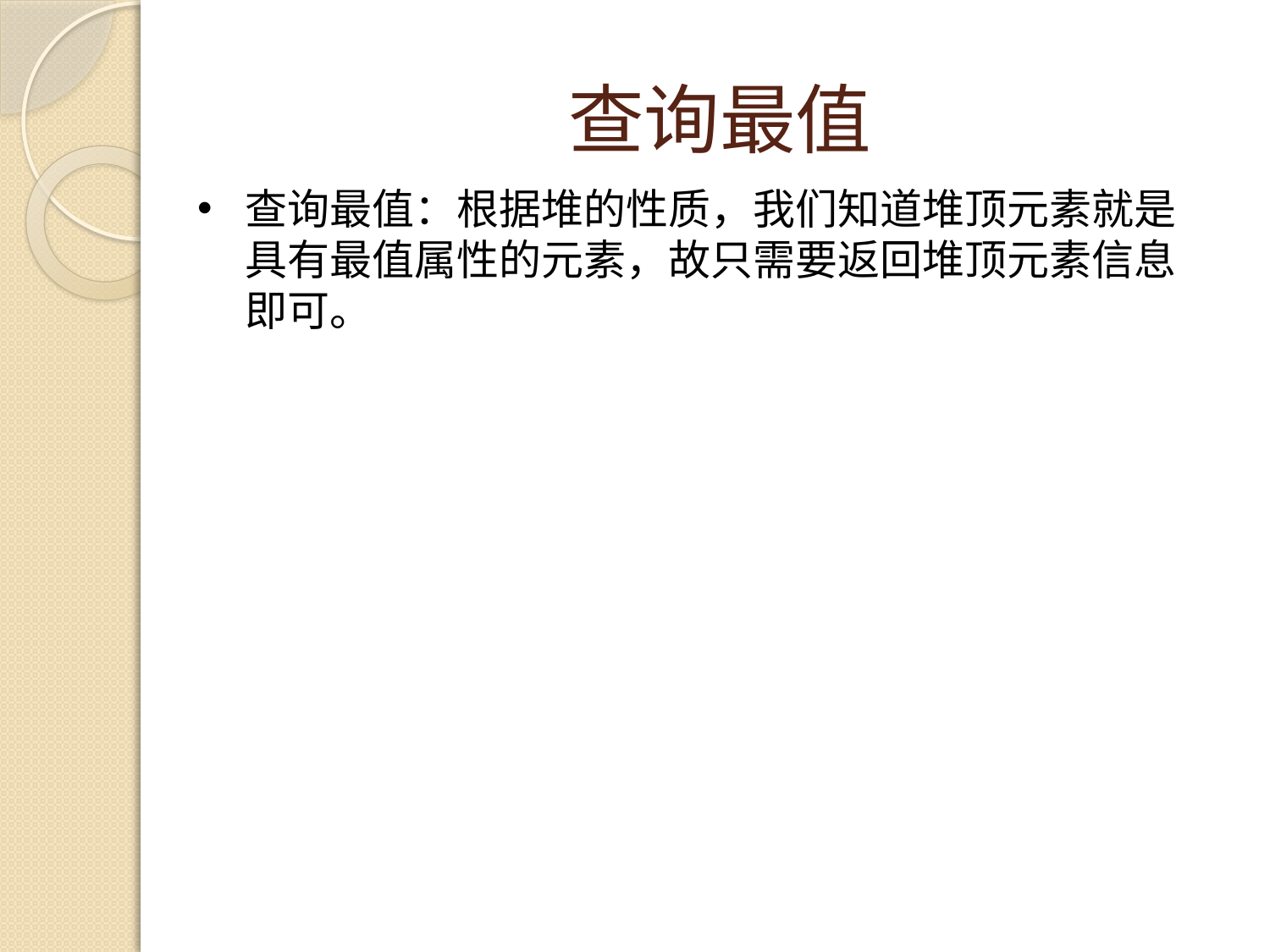

# 查询最值
查询最值：根据堆的性质，我们知道堆顶元素就是具有最值属性的元素，故只需要返回堆顶元素信息即可。